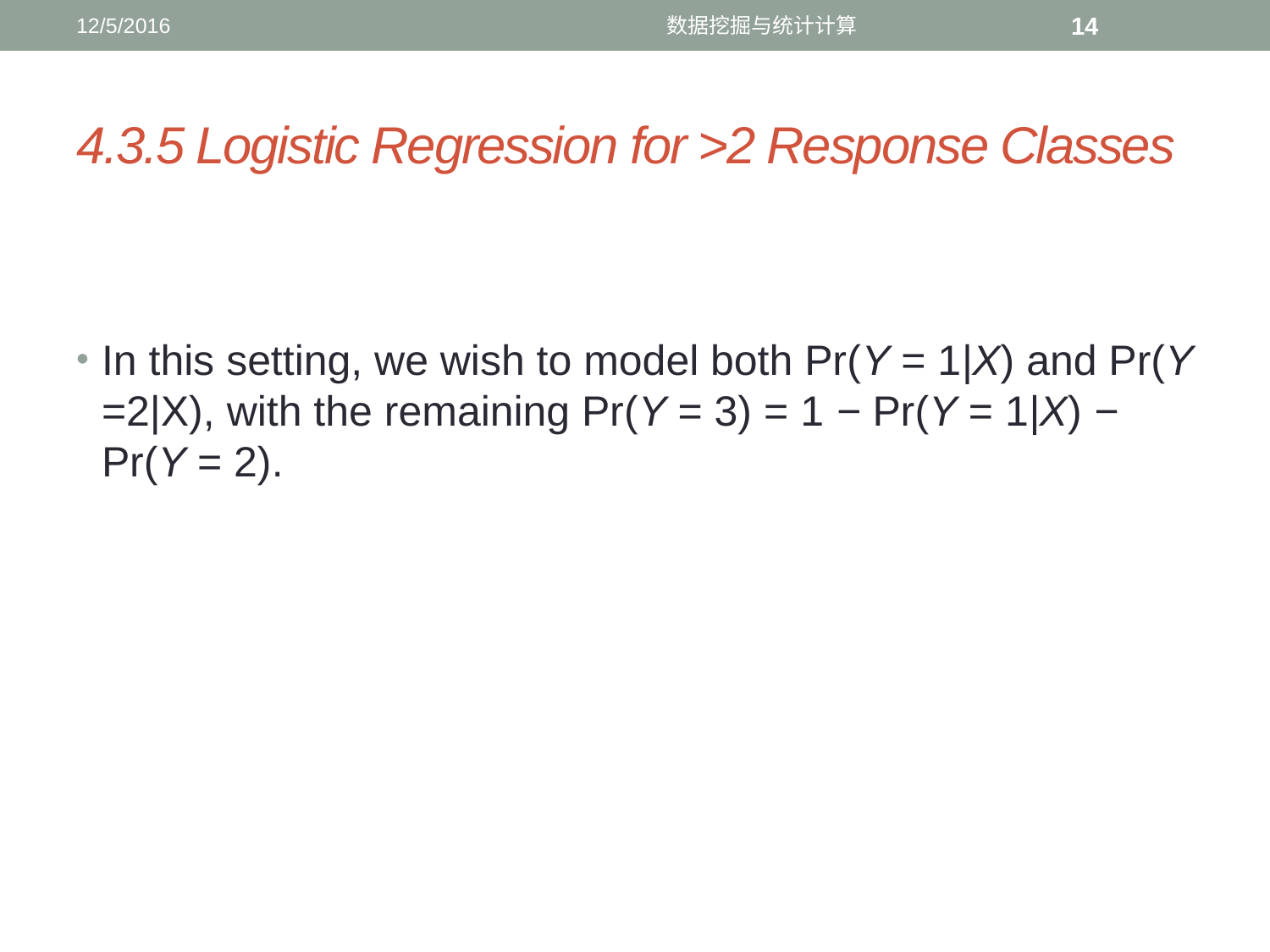

12/5/2016
数据挖掘与统计计算
14
# 4.3.5 Logistic Regression for >2 Response Classes
In this setting, we wish to model both Pr(Y = 1|X) and Pr(Y =2|X), with the remaining Pr(Y = 3) = 1 − Pr(Y = 1|X) − Pr(Y = 2).